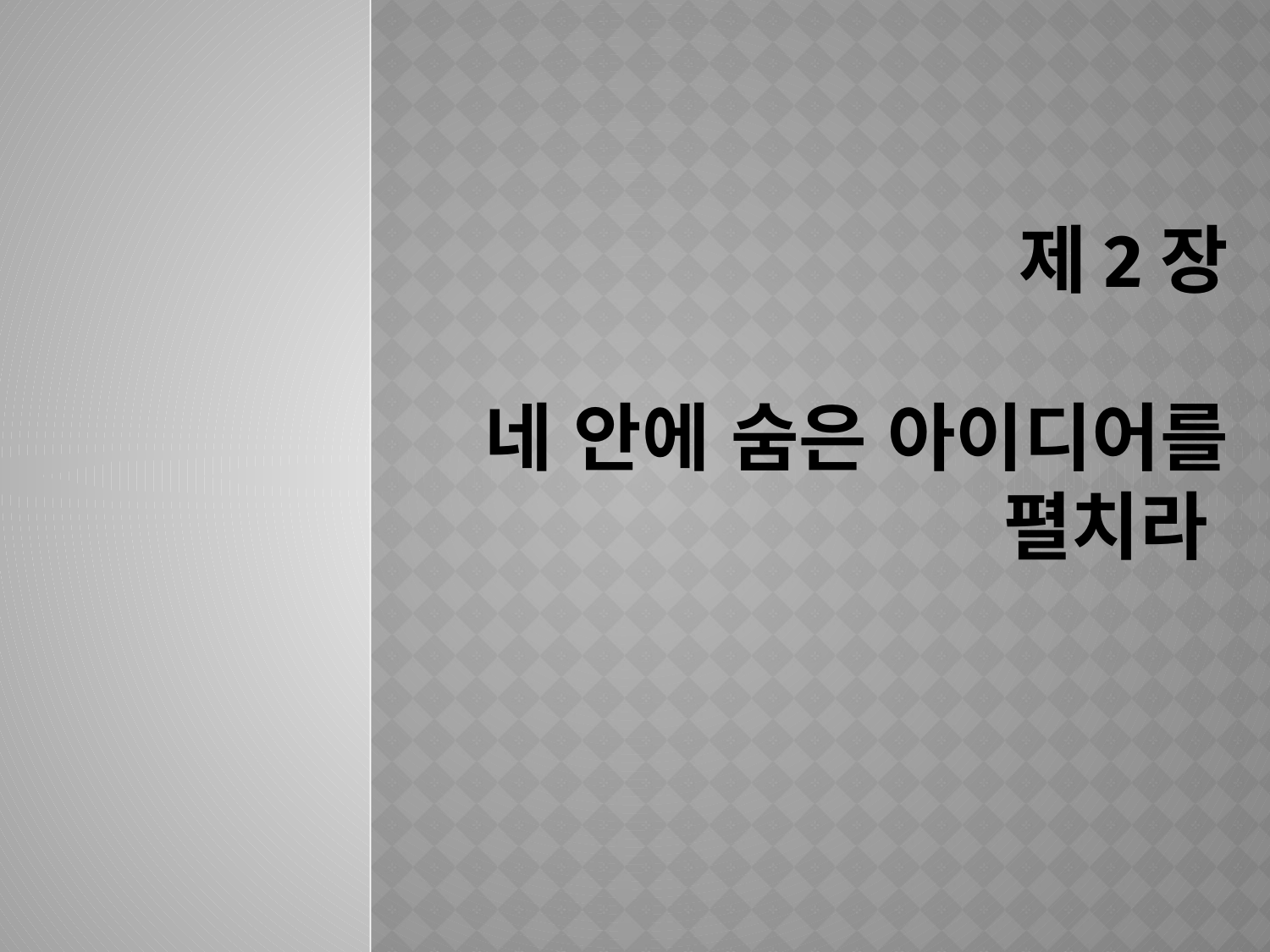

# 제2장 네 안에 숨은 아이디어를 펼치라